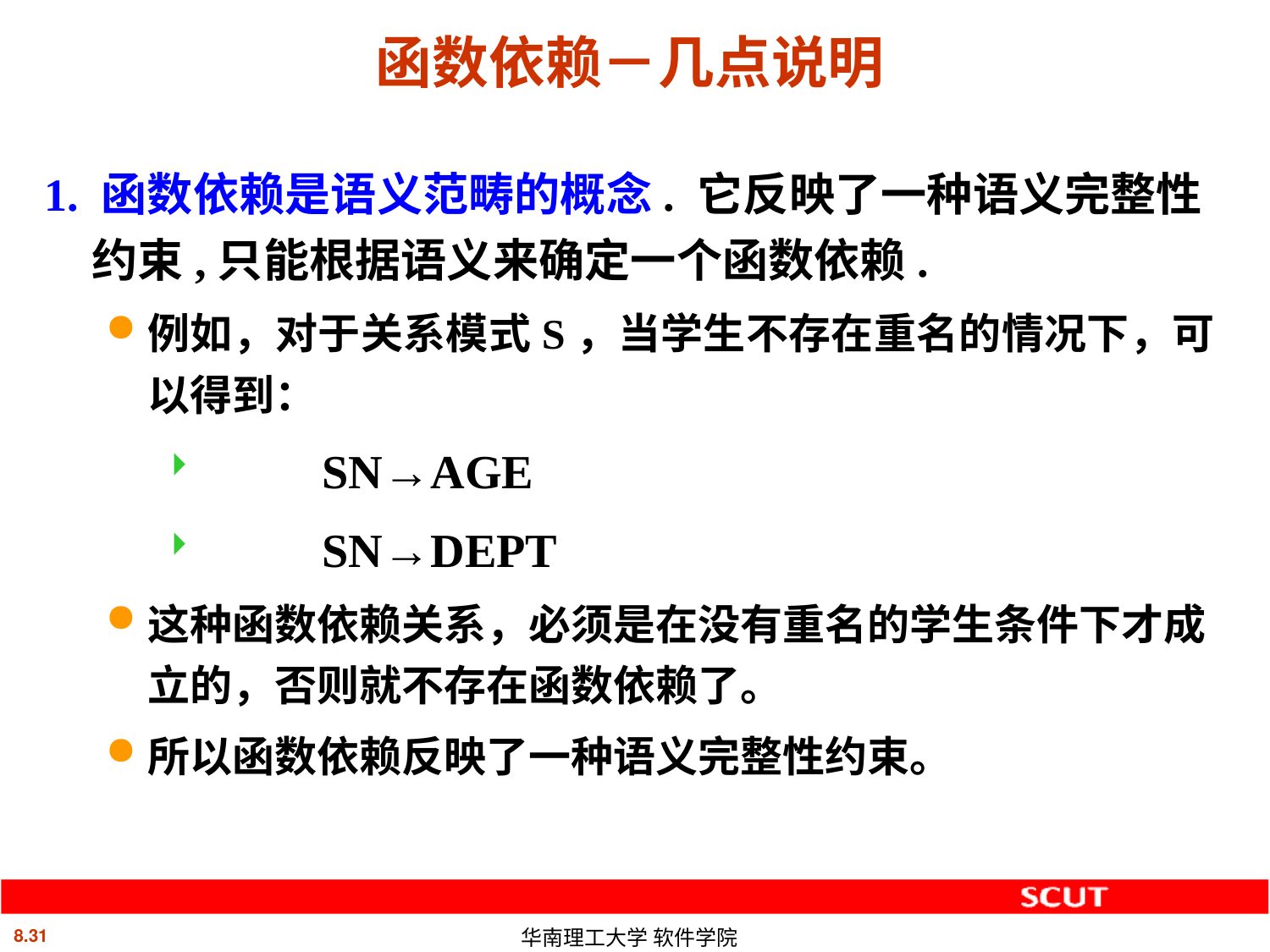

# 函数依赖－几点说明
1. 函数依赖是语义范畴的概念. 它反映了一种语义完整性约束,只能根据语义来确定一个函数依赖.
例如，对于关系模式S，当学生不存在重名的情况下，可以得到：
	SN→AGE
	SN→DEPT
这种函数依赖关系，必须是在没有重名的学生条件下才成立的，否则就不存在函数依赖了。
所以函数依赖反映了一种语义完整性约束。